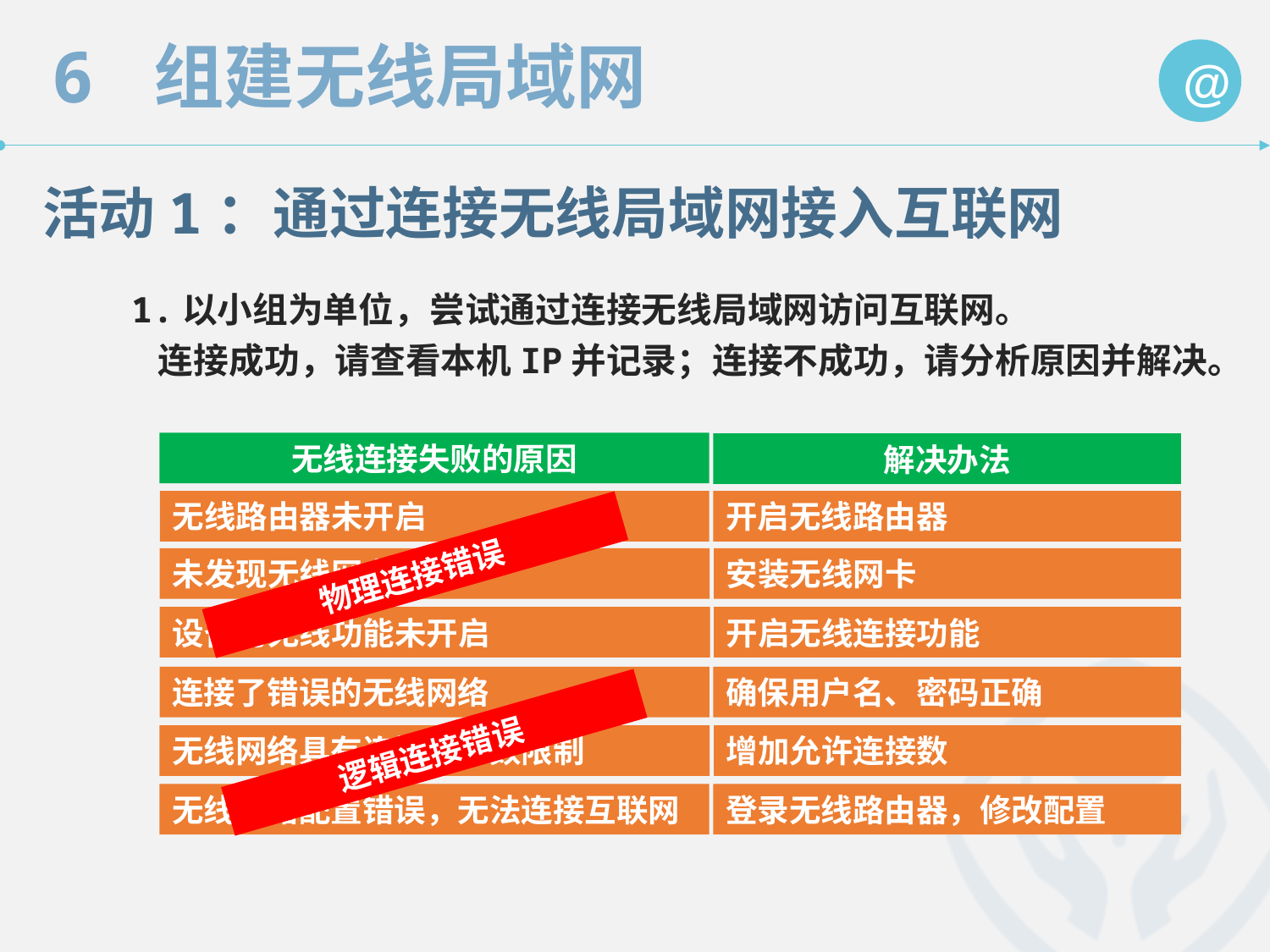

活动1：通过连接无线局域网接入互联网
　　1.以小组为单位，尝试通过连接无线局域网访问互联网。
　　　连接成功，请查看本机IP并记录；连接不成功，请分析原因并解决。
无线连接失败的原因
解决办法
无线路由器未开启
开启无线路由器
未发现无线网卡
安装无线网卡
物理连接错误
设备的无线功能未开启
开启无线连接功能
连接了错误的无线网络
确保用户名、密码正确
无线网络具有连接用户数限制
增加允许连接数
逻辑连接错误
无线网路配置错误，无法连接互联网
登录无线路由器，修改配置